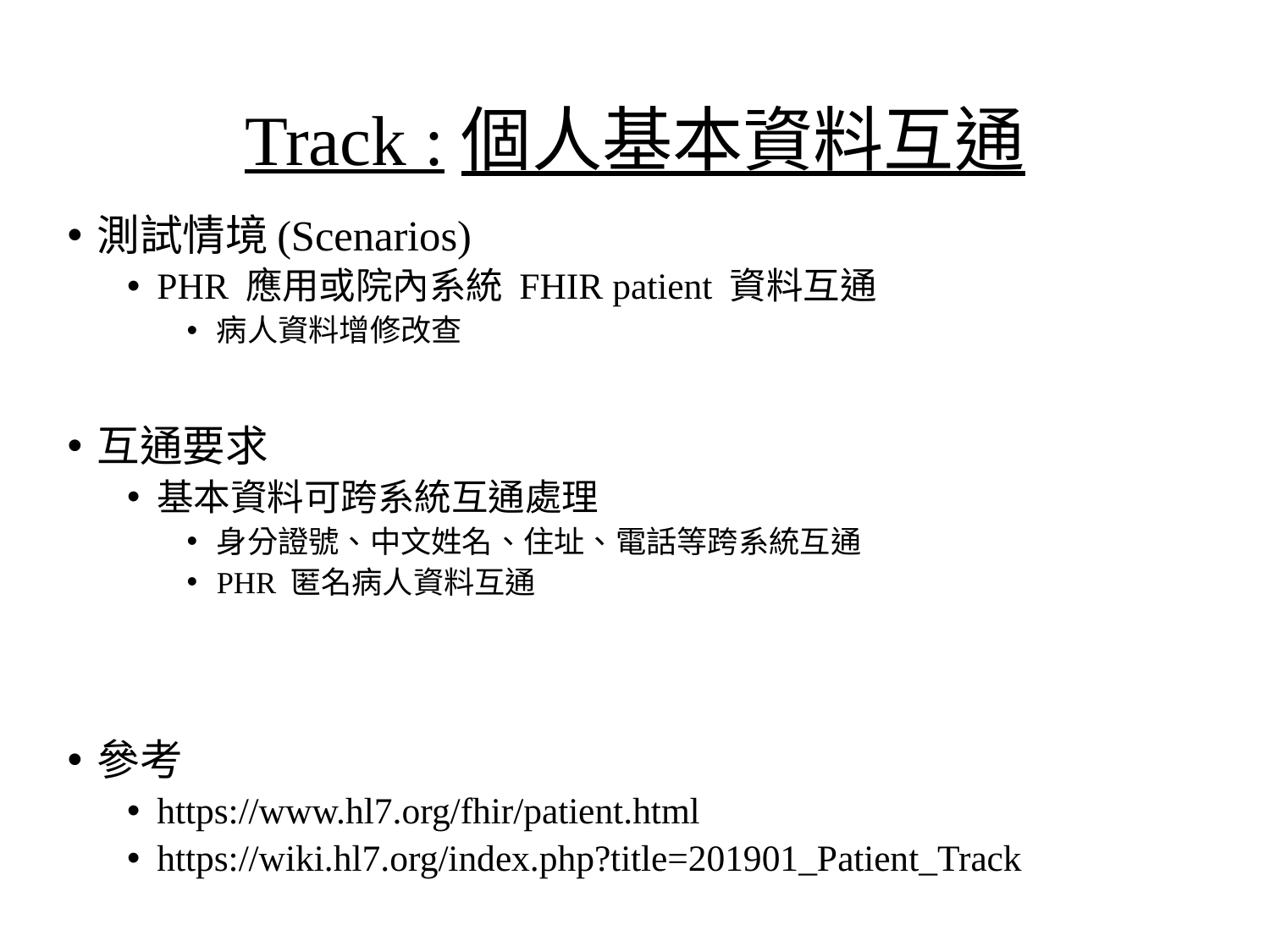

# Track :個人基本資料互通
測試情境(Scenarios)
PHR 應用或院內系統 FHIR patient 資料互通
病人資料增修改查

互通要求
基本資料可跨系統互通處理
身分證號、中文姓名、住址、電話等跨系統互通
PHR 匿名病人資料互通

參考
https://www.hl7.org/fhir/patient.html
https://wiki.hl7.org/index.php?title=201901_Patient_Track